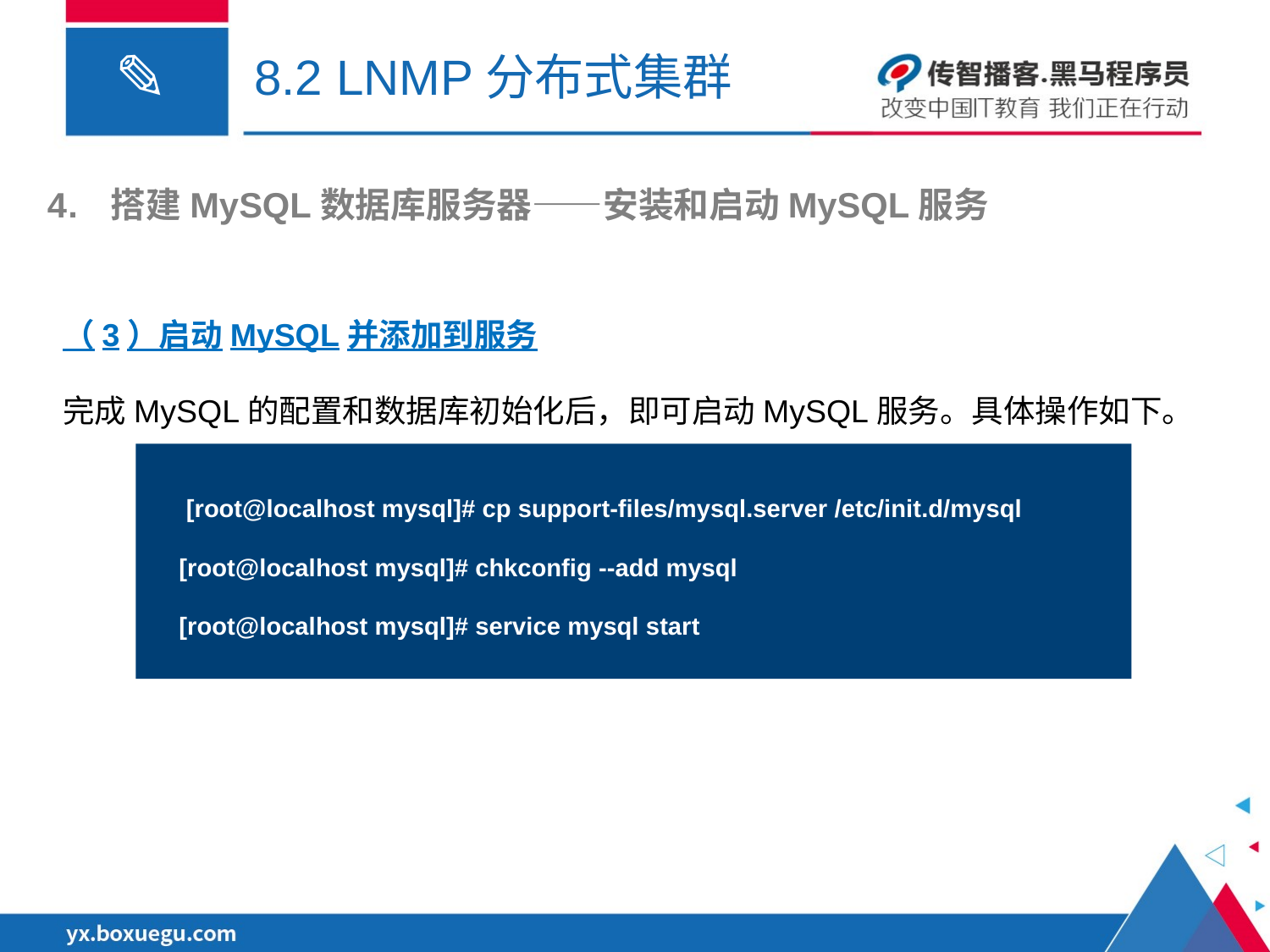

# 8.2 LNMP分布式集群
搭建MySQL数据库服务器——安装和启动MySQL服务
（3）启动MySQL并添加到服务
完成MySQL的配置和数据库初始化后，即可启动MySQL服务。具体操作如下。

 [root@localhost mysql]# cp support-files/mysql.server /etc/init.d/mysql
[root@localhost mysql]# chkconfig --add mysql
[root@localhost mysql]# service mysql start